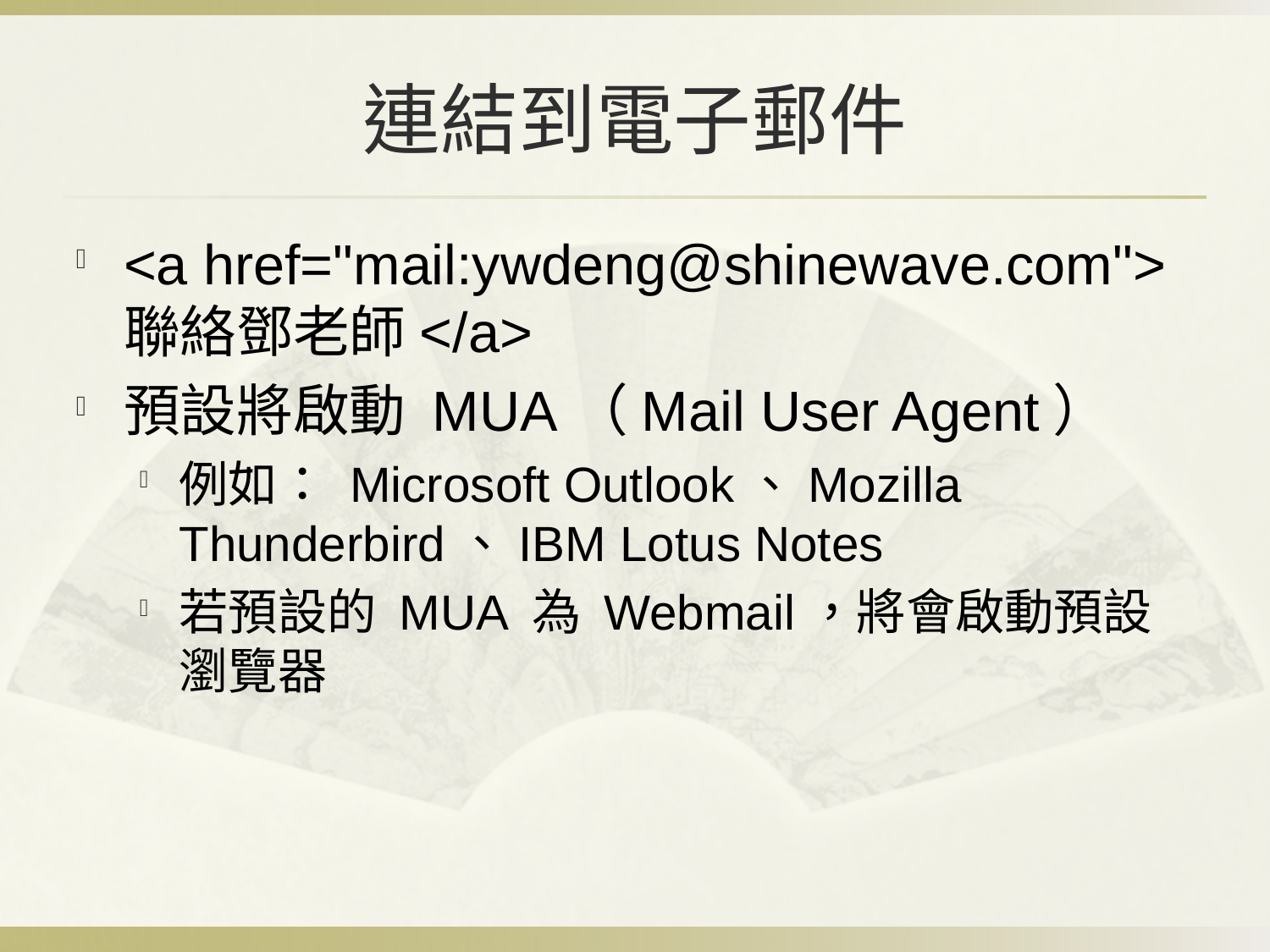

# 連結到電子郵件
<a href="mail:ywdeng@shinewave.com">聯絡鄧老師</a>
預設將啟動 MUA（Mail User Agent）
例如： Microsoft Outlook、Mozilla Thunderbird、IBM Lotus Notes
若預設的 MUA 為 Webmail，將會啟動預設瀏覽器